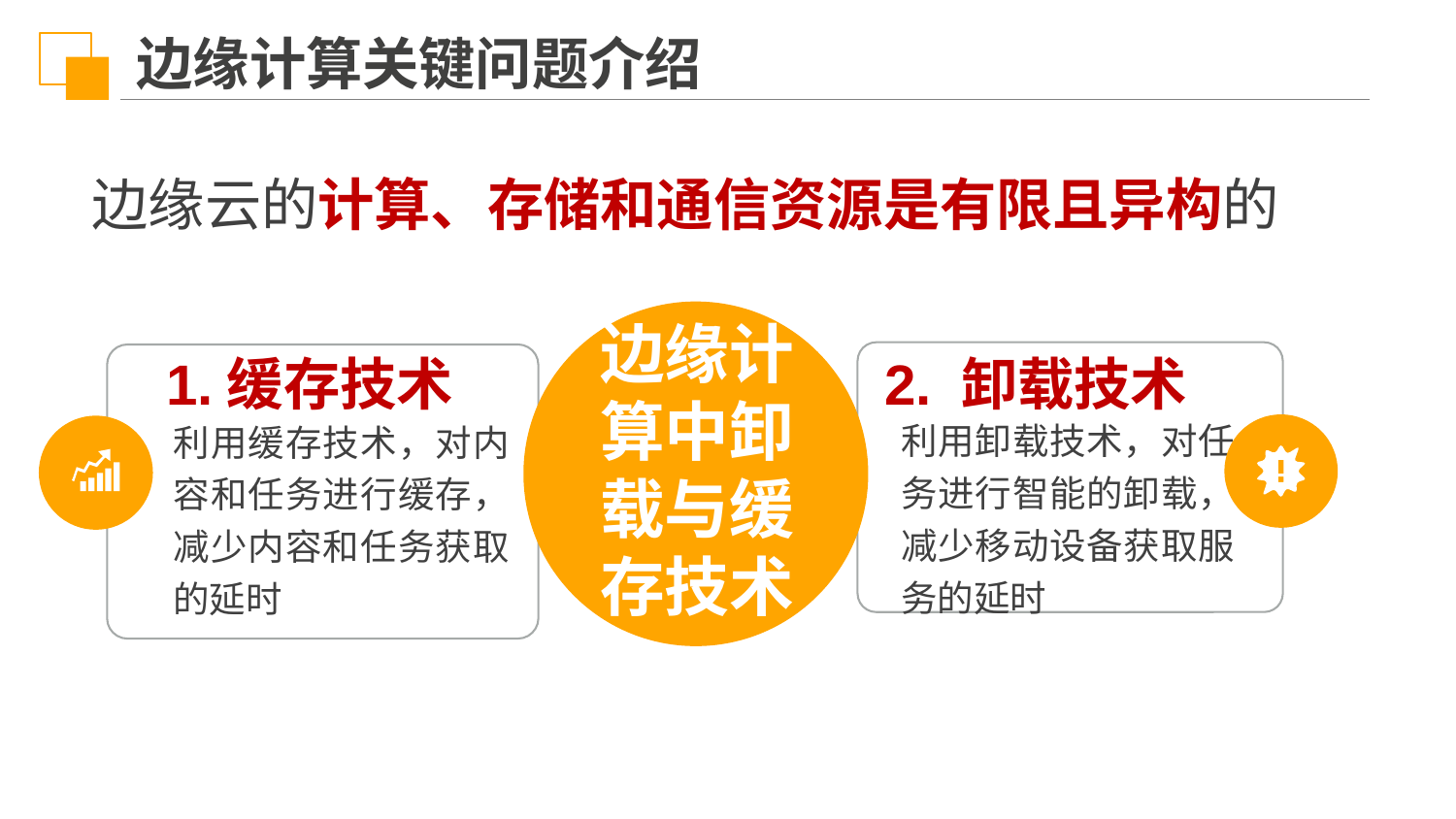

边缘计算关键问题介绍
边缘云的计算、存储和通信资源是有限且异构的

1.缓存技术
2. 卸载技术
边缘计算中卸载与缓存技术
利用卸载技术，对任务进行智能的卸载，减少移动设备获取服务的延时
利用缓存技术，对内容和任务进行缓存，减少内容和任务获取的延时